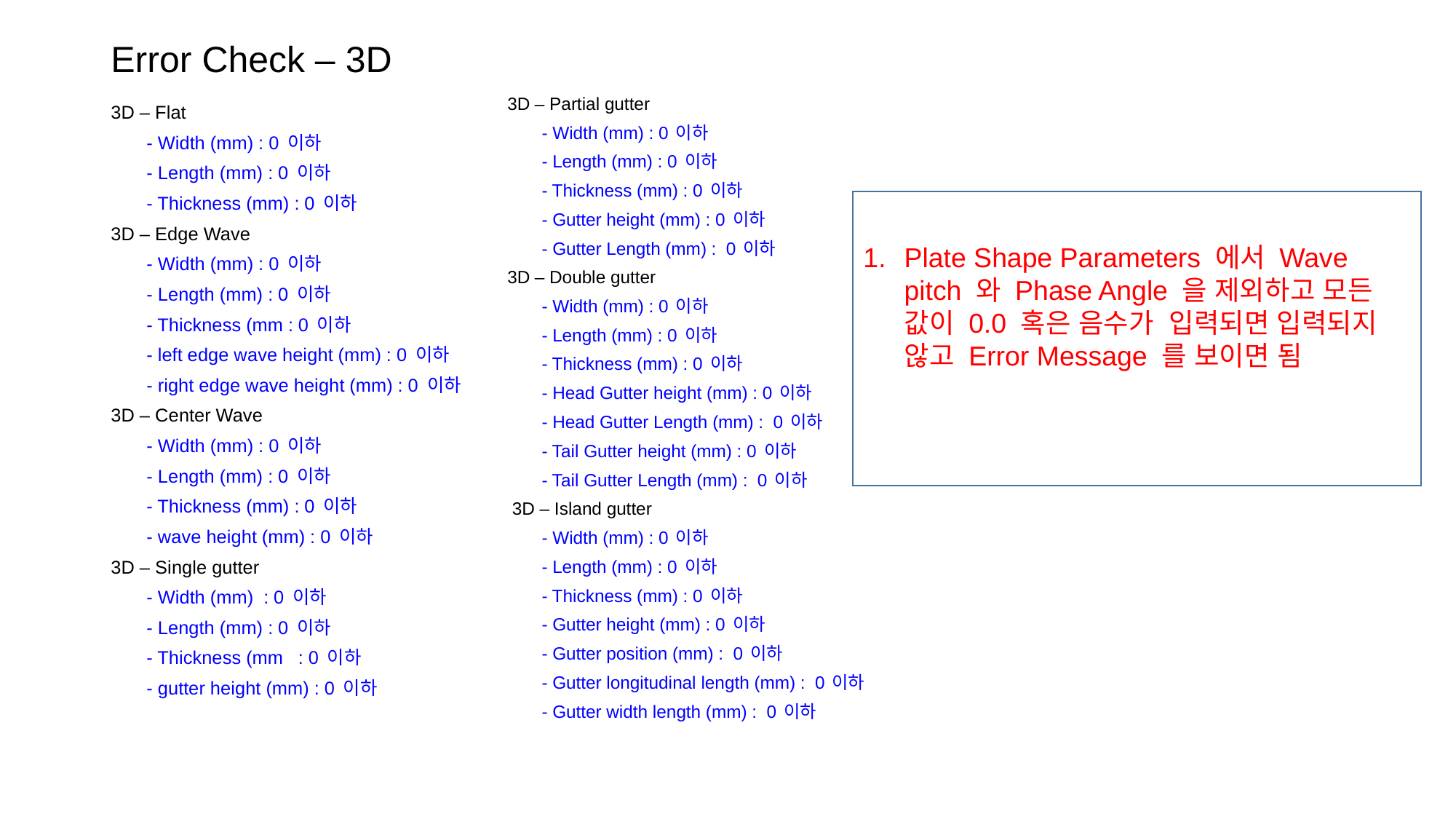

# Error Check – 3D
3D – Partial gutter
       - Width (mm) : 0 이하
       - Length (mm) : 0 이하
       - Thickness (mm) : 0 이하
       - Gutter height (mm) : 0 이하
       - Gutter Length (mm) :  0 이하
3D – Double gutter
       - Width (mm) : 0 이하
       - Length (mm) : 0 이하
       - Thickness (mm) : 0 이하
       - Head Gutter height (mm) : 0 이하
       - Head Gutter Length (mm) :  0 이하
       - Tail Gutter height (mm) : 0 이하
       - Tail Gutter Length (mm) :  0 이하
 3D – Island gutter
       - Width (mm) : 0 이하
       - Length (mm) : 0 이하
       - Thickness (mm) : 0 이하
       - Gutter height (mm) : 0 이하
       - Gutter position (mm) :  0 이하
       - Gutter longitudinal length (mm) :  0 이하
       - Gutter width length (mm) :  0 이하
3D – Flat
       - Width (mm) : 0 이하
       - Length (mm) : 0 이하
       - Thickness (mm) : 0 이하
3D – Edge Wave
       - Width (mm) : 0 이하
       - Length (mm) : 0 이하
       - Thickness (mm : 0 이하
       - left edge wave height (mm) : 0 이하
       - right edge wave height (mm) : 0 이하
3D – Center Wave
       - Width (mm) : 0 이하
       - Length (mm) : 0 이하
       - Thickness (mm) : 0 이하
       - wave height (mm) : 0 이하
3D – Single gutter
       - Width (mm)  : 0 이하
       - Length (mm) : 0 이하
       - Thickness (mm   : 0 이하
       - gutter height (mm) : 0 이하

Plate Shape Parameters 에서 Wave pitch 와 Phase Angle 을 제외하고 모든 값이 0.0 혹은 음수가  입력되면 입력되지 않고 Error Message 를 보이면 됨